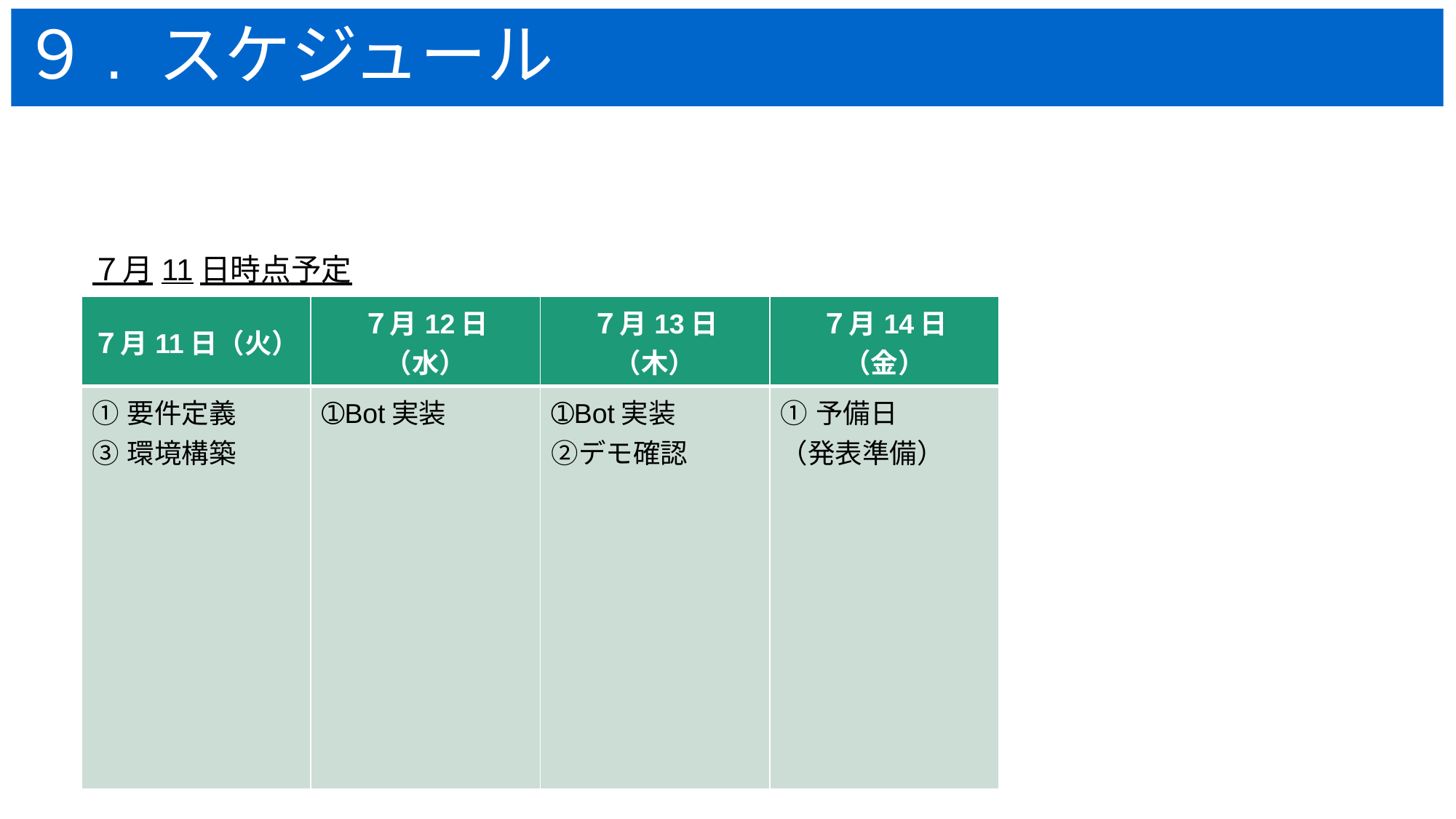

# ９. スケジュール
７月11日時点予定
| ７月11日（火） | ７月12日（水） | ７月13日（木） | ７月14日（金） |
| --- | --- | --- | --- |
| ➀要件定義 ➂環境構築 | ➀Bot実装 | ➀Bot実装 ➁デモ確認 | ➀予備日 （発表準備） |